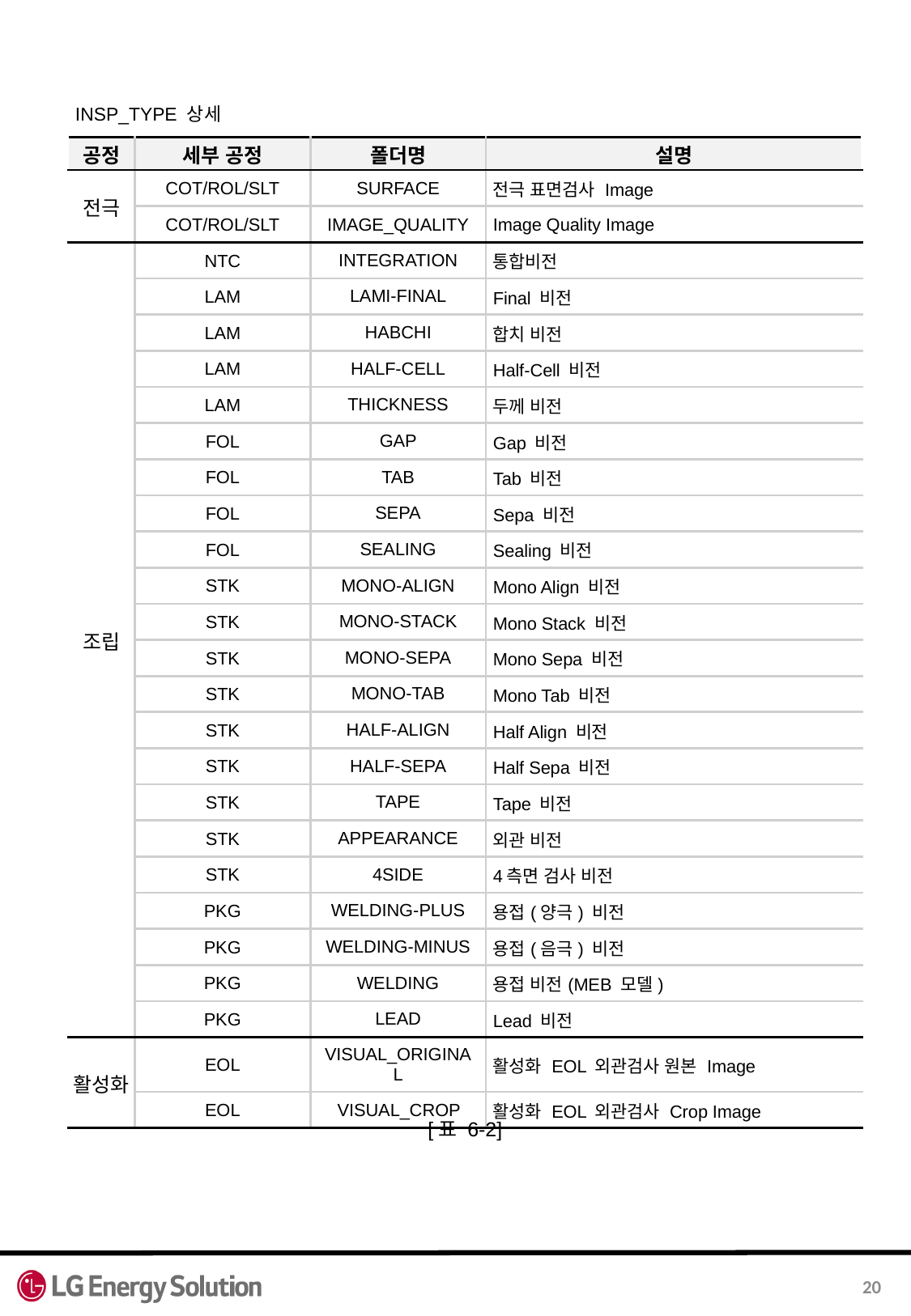

INSP_TYPE 상세
| 공정 | 세부 공정 | 폴더명 | 설명 |
| --- | --- | --- | --- |
| 전극 | COT/ROL/SLT | SURFACE | 전극 표면검사 Image |
|  | COT/ROL/SLT | IMAGE\_QUALITY | Image Quality Image |
| 조립 | NTC | INTEGRATION | 통합비전 |
|  | LAM | LAMI-FINAL | Final 비전 |
|  | LAM | HABCHI | 합치 비전 |
|  | LAM | HALF-CELL | Half-Cell 비전 |
|  | LAM | THICKNESS | 두께 비전 |
|  | FOL | GAP | Gap 비전 |
|  | FOL | TAB | Tab 비전 |
|  | FOL | SEPA | Sepa 비전 |
|  | FOL | SEALING | Sealing 비전 |
|  | STK | MONO-ALIGN | Mono Align 비전 |
|  | STK | MONO-STACK | Mono Stack 비전 |
|  | STK | MONO-SEPA | Mono Sepa 비전 |
|  | STK | MONO-TAB | Mono Tab 비전 |
|  | STK | HALF-ALIGN | Half Align 비전 |
|  | STK | HALF-SEPA | Half Sepa 비전 |
|  | STK | TAPE | Tape 비전 |
|  | STK | APPEARANCE | 외관 비전 |
|  | STK | 4SIDE | 4측면 검사 비전 |
|  | PKG | WELDING-PLUS | 용접(양극) 비전 |
|  | PKG | WELDING-MINUS | 용접(음극) 비전 |
|  | PKG | WELDING | 용접 비전(MEB 모델) |
|  | PKG | LEAD | Lead 비전 |
| 활성화 | EOL | VISUAL\_ORIGINAL | 활성화 EOL 외관검사 원본 Image |
|  | EOL | VISUAL\_CROP | 활성화 EOL 외관검사 Crop Image |
[표 6-2]
20